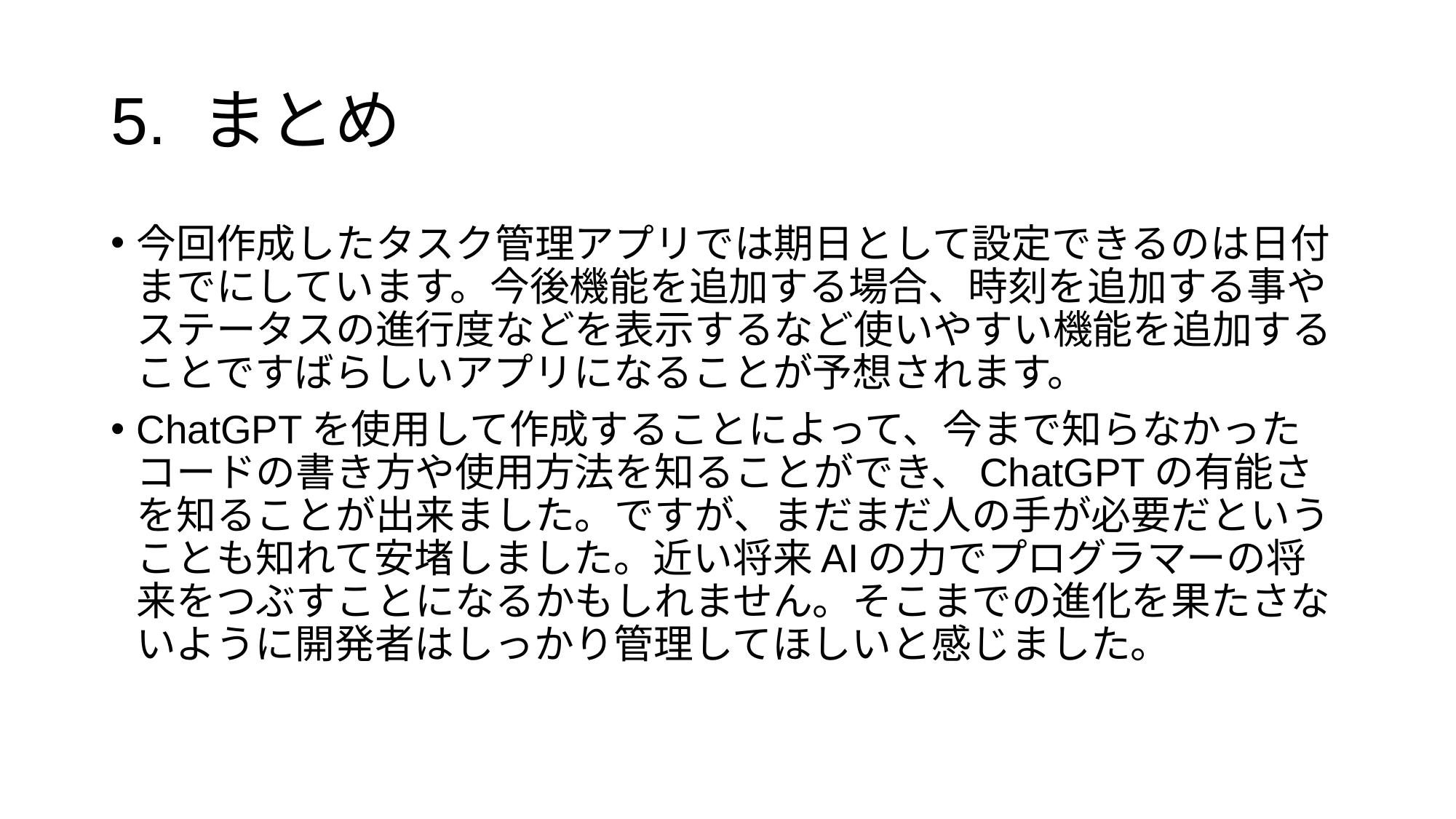

# 5. まとめ
今回作成したタスク管理アプリでは期日として設定できるのは日付までにしています。今後機能を追加する場合、時刻を追加する事やステータスの進行度などを表示するなど使いやすい機能を追加することですばらしいアプリになることが予想されます。
ChatGPTを使用して作成することによって、今まで知らなかったコードの書き方や使用方法を知ることができ、ChatGPTの有能さを知ることが出来ました。ですが、まだまだ人の手が必要だということも知れて安堵しました。近い将来AIの力でプログラマーの将来をつぶすことになるかもしれません。そこまでの進化を果たさないように開発者はしっかり管理してほしいと感じました。